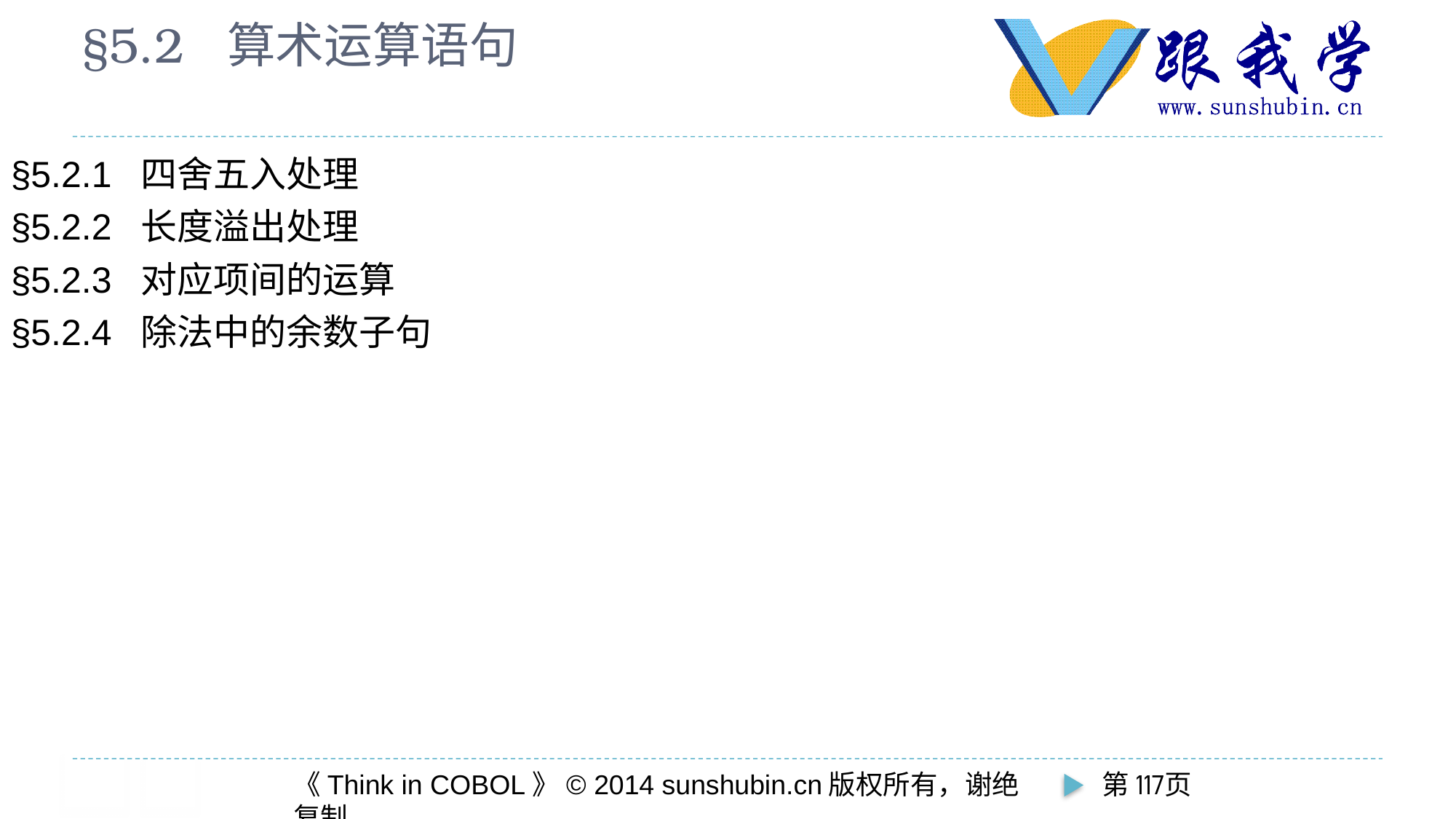

# §5.2  算术运算语句
§5.2.1  四舍五入处理
§5.2.2  长度溢出处理
§5.2.3  对应项间的运算
§5.2.4  除法中的余数子句